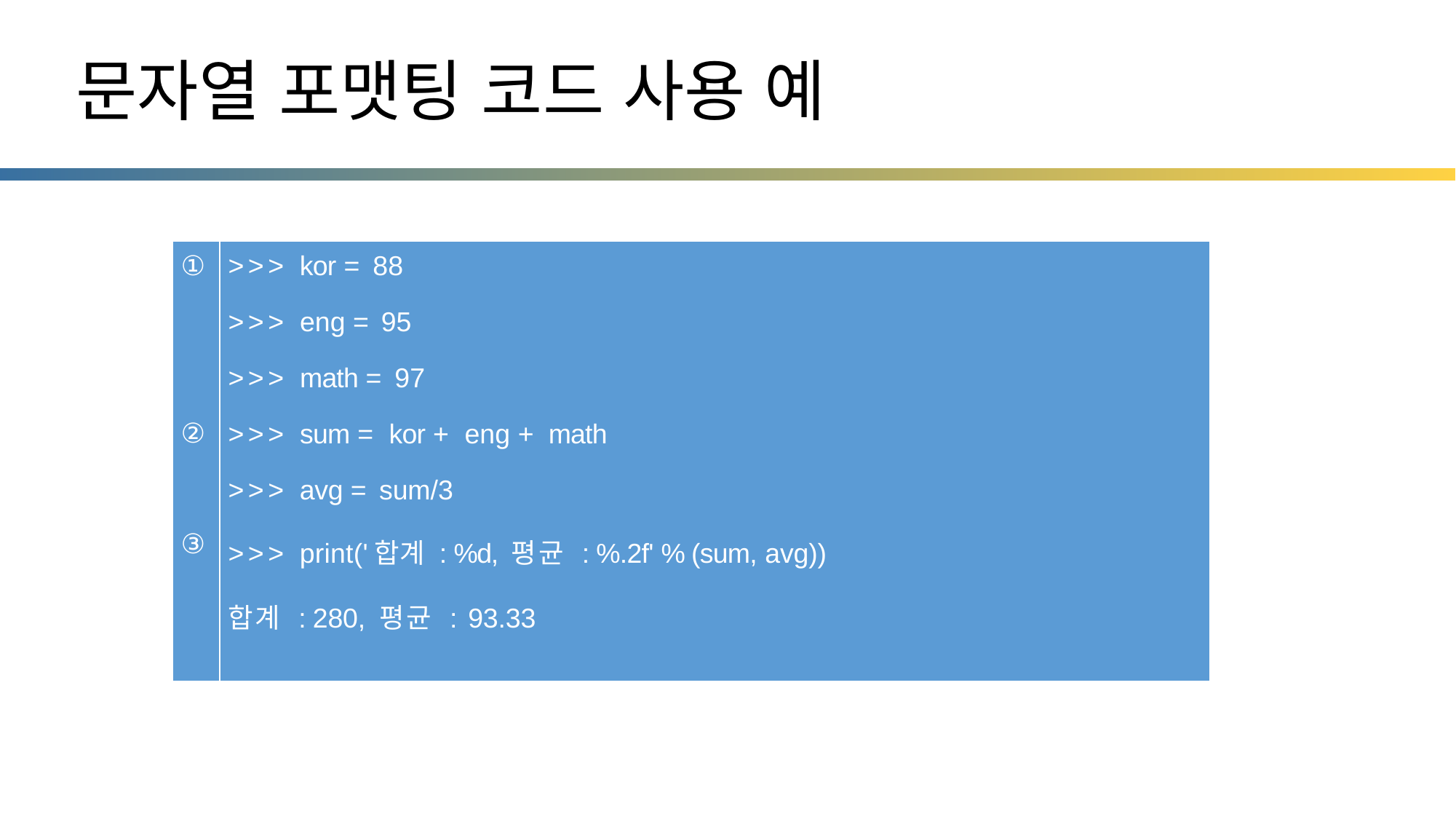

# 문자열 포맷팅 코드 사용 예
| ① ② ③ | >>> kor = 88 >>> eng = 95 >>> math = 97 >>> sum = kor + eng + math >>> avg = sum/3 >>> print('합계 : %d, 평균 : %.2f' % (sum, avg)) 합계 : 280, 평균 : 93.33 |
| --- | --- |